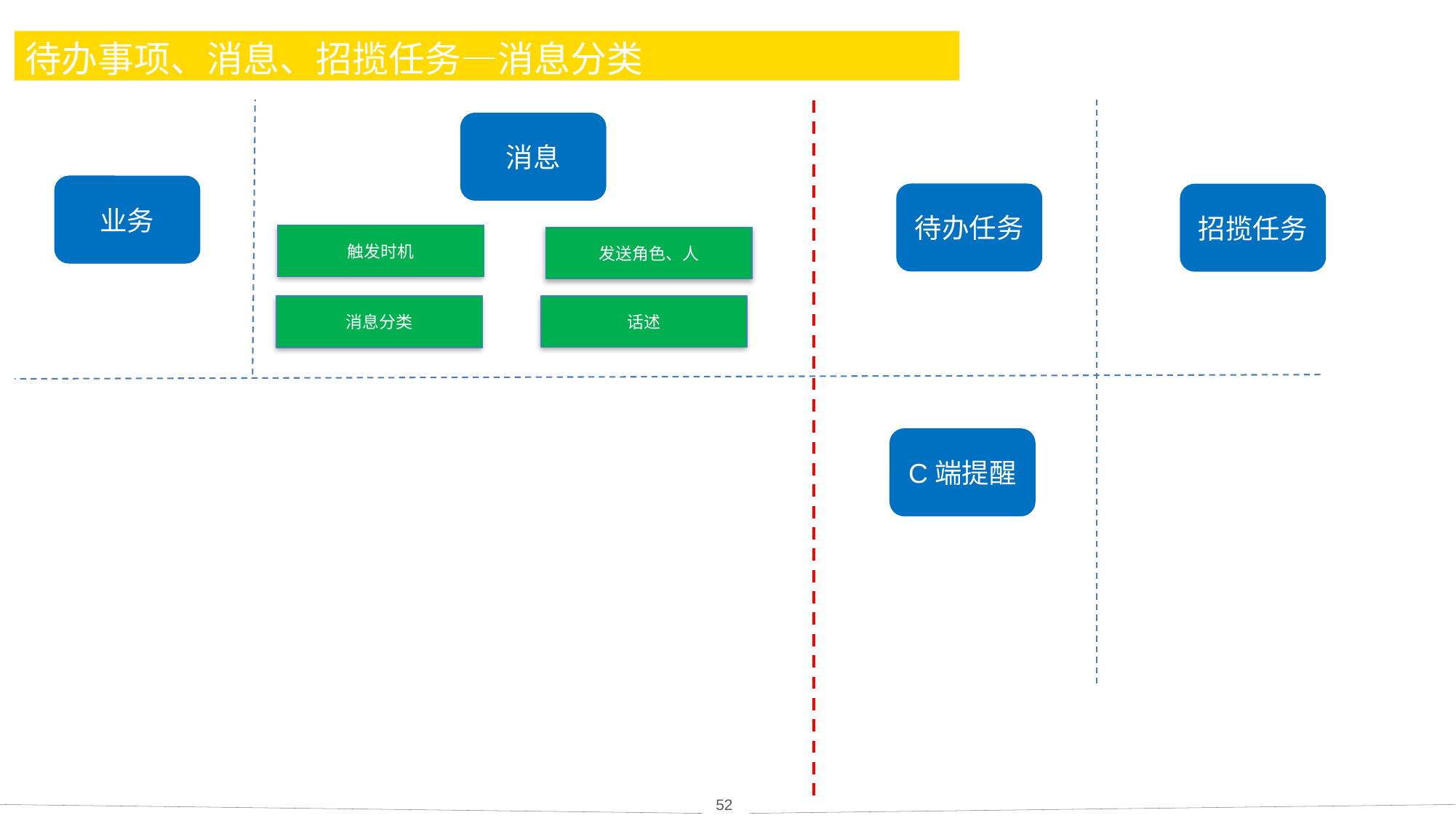

# 待办事项、消息、招揽任务—消息分类
消息
业务
待办任务
招揽任务
触发时机
发送角色、人
话述
消息分类
C端提醒